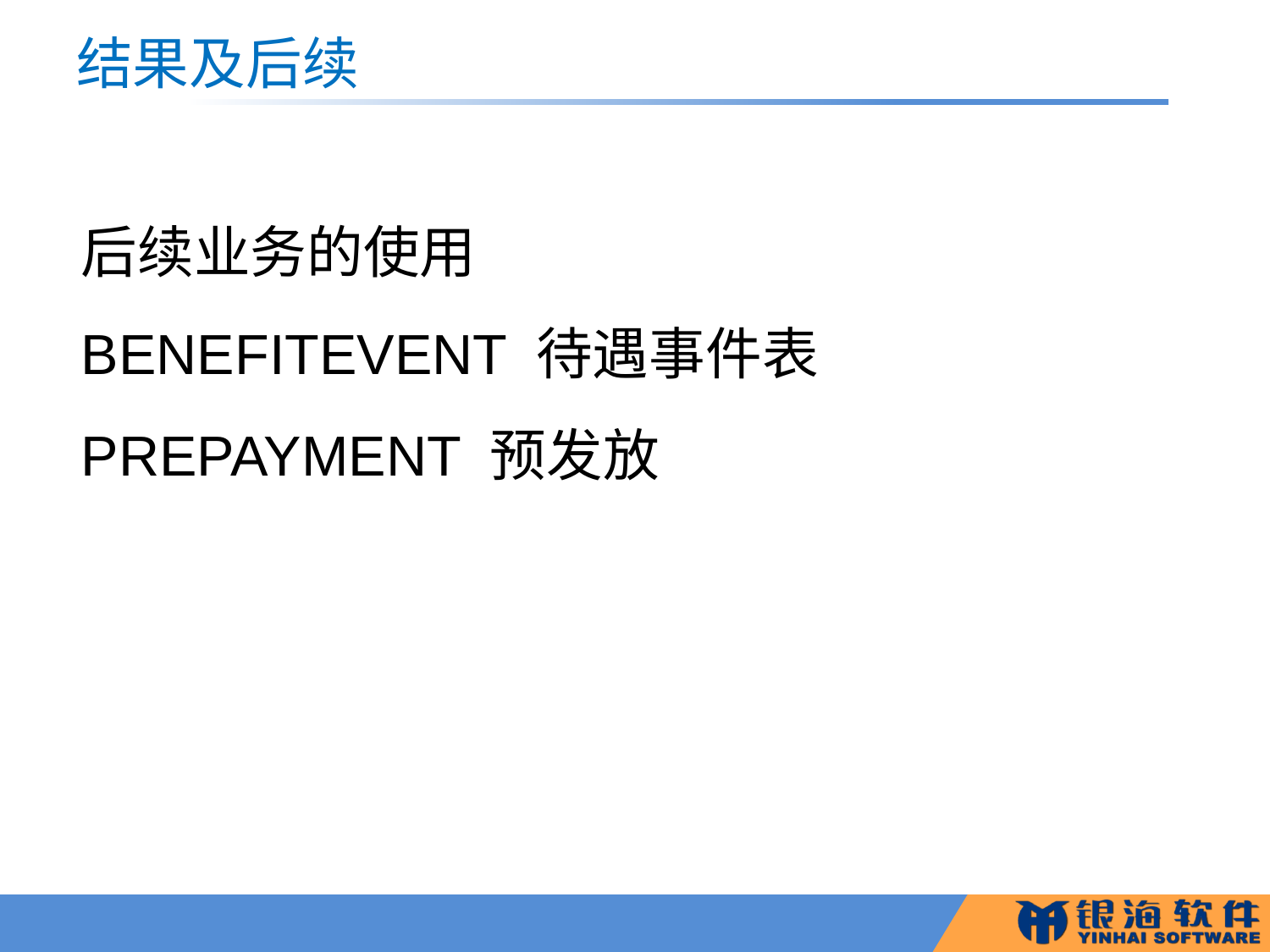

# 结果及后续
后续业务的使用
BENEFITEVENT 待遇事件表
PREPAYMENT 预发放